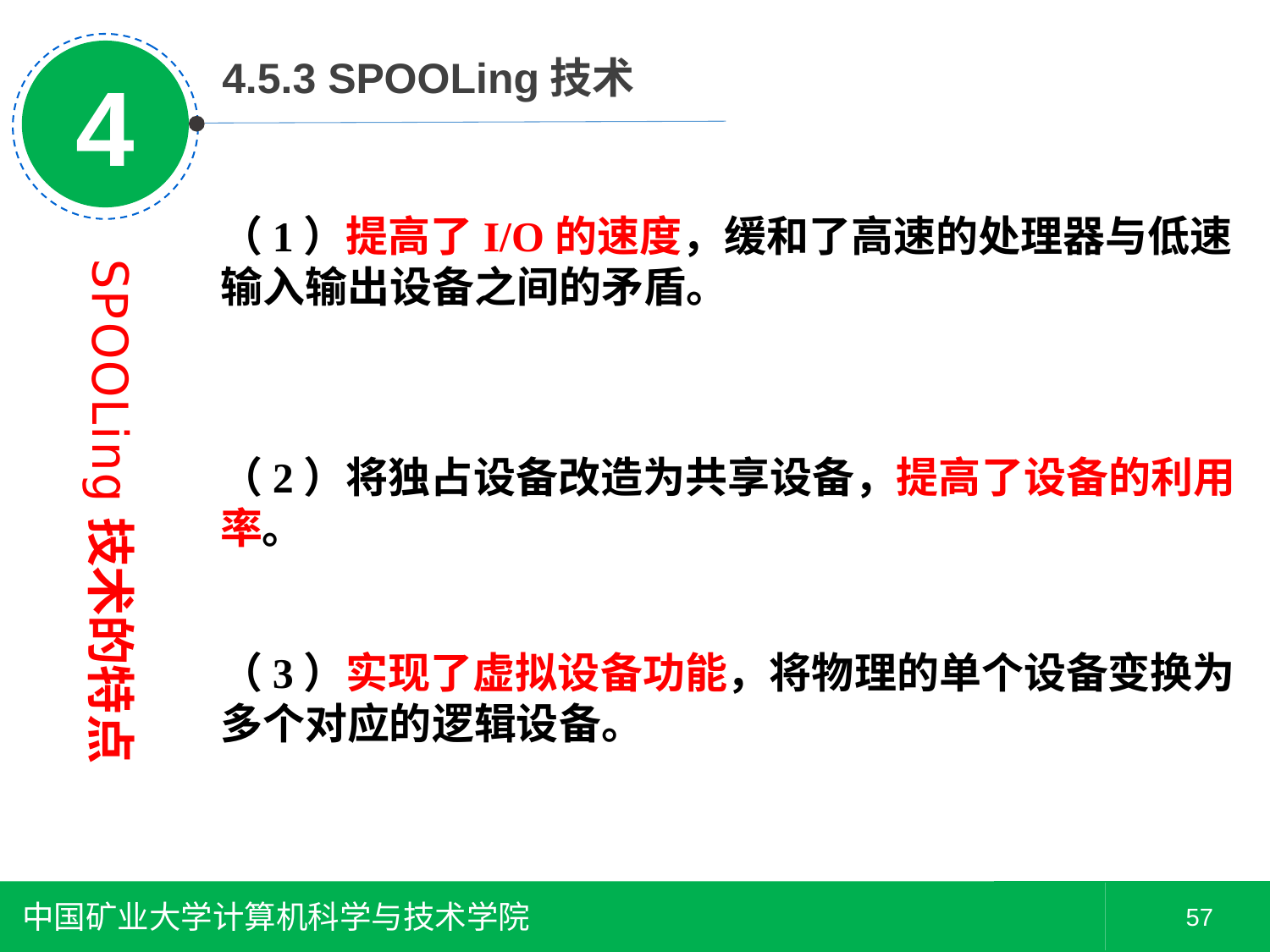

4
  4.5.3 SPOOLing技术

（1）提高了I/O的速度，缓和了高速的处理器与低速输入输出设备之间的矛盾。
SPOOLing技术的特点
（2）将独占设备改造为共享设备，提高了设备的利用率。
（3）实现了虚拟设备功能，将物理的单个设备变换为多个对应的逻辑设备。